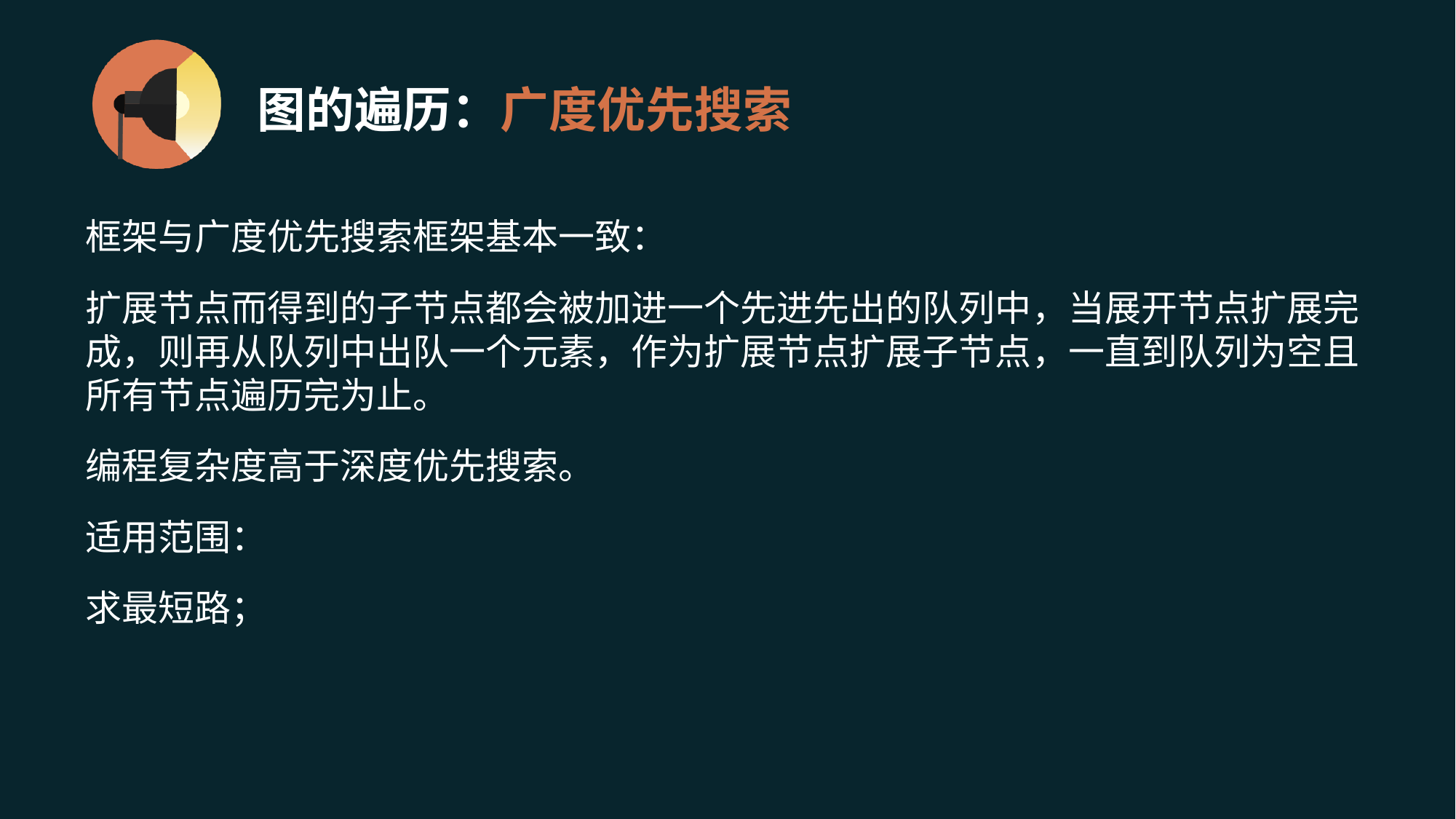

# 图的遍历：广度优先搜索
框架与广度优先搜索框架基本一致：
扩展节点而得到的子节点都会被加进一个先进先出的队列中，当展开节点扩展完成，则再从队列中出队一个元素，作为扩展节点扩展子节点，一直到队列为空且所有节点遍历完为止。
编程复杂度高于深度优先搜索。
适用范围：
求最短路；